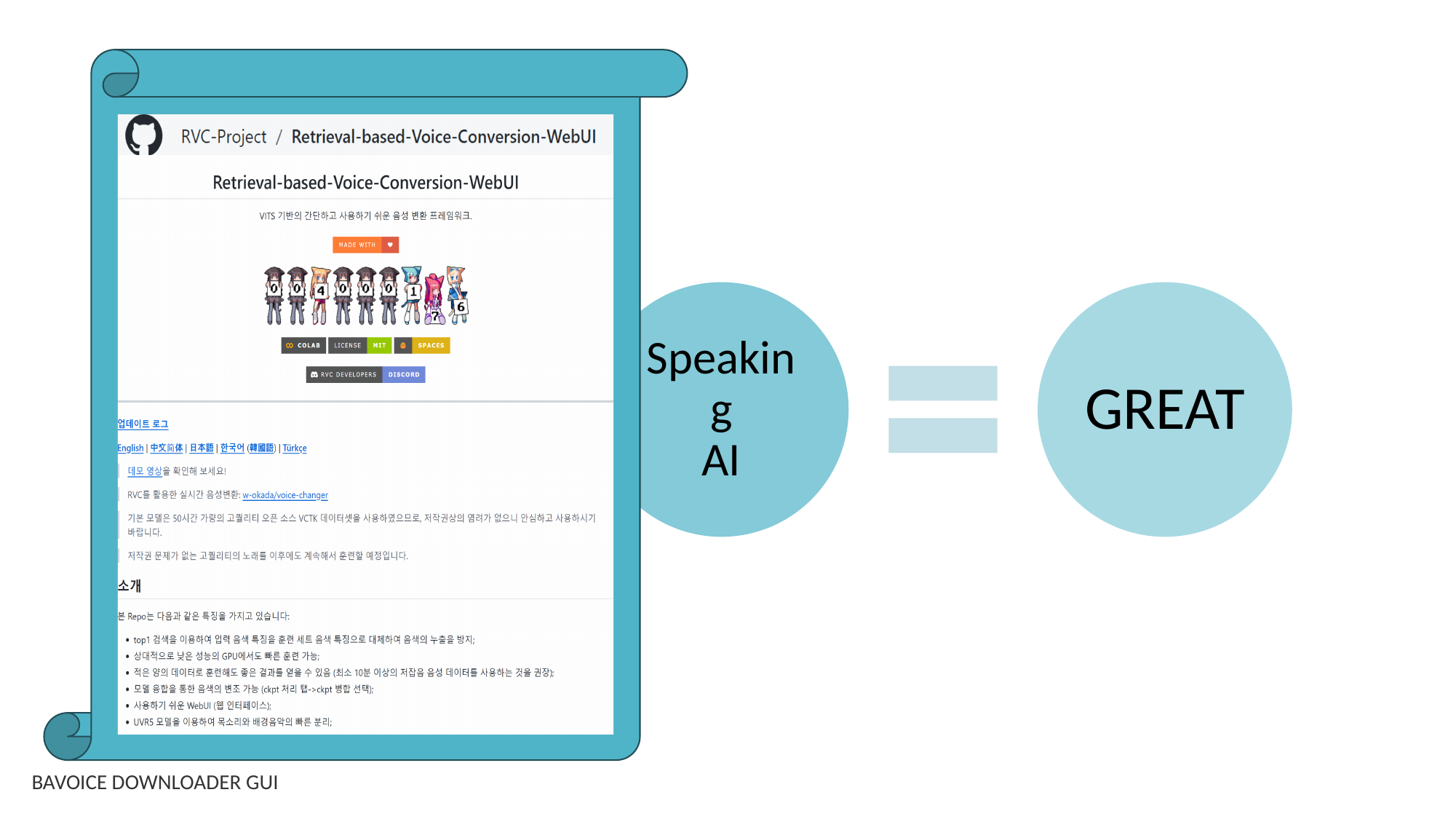

RVC

Speaking
AI

GREAT

# 개발 동기
BAVoice DOWNLOADER GUI